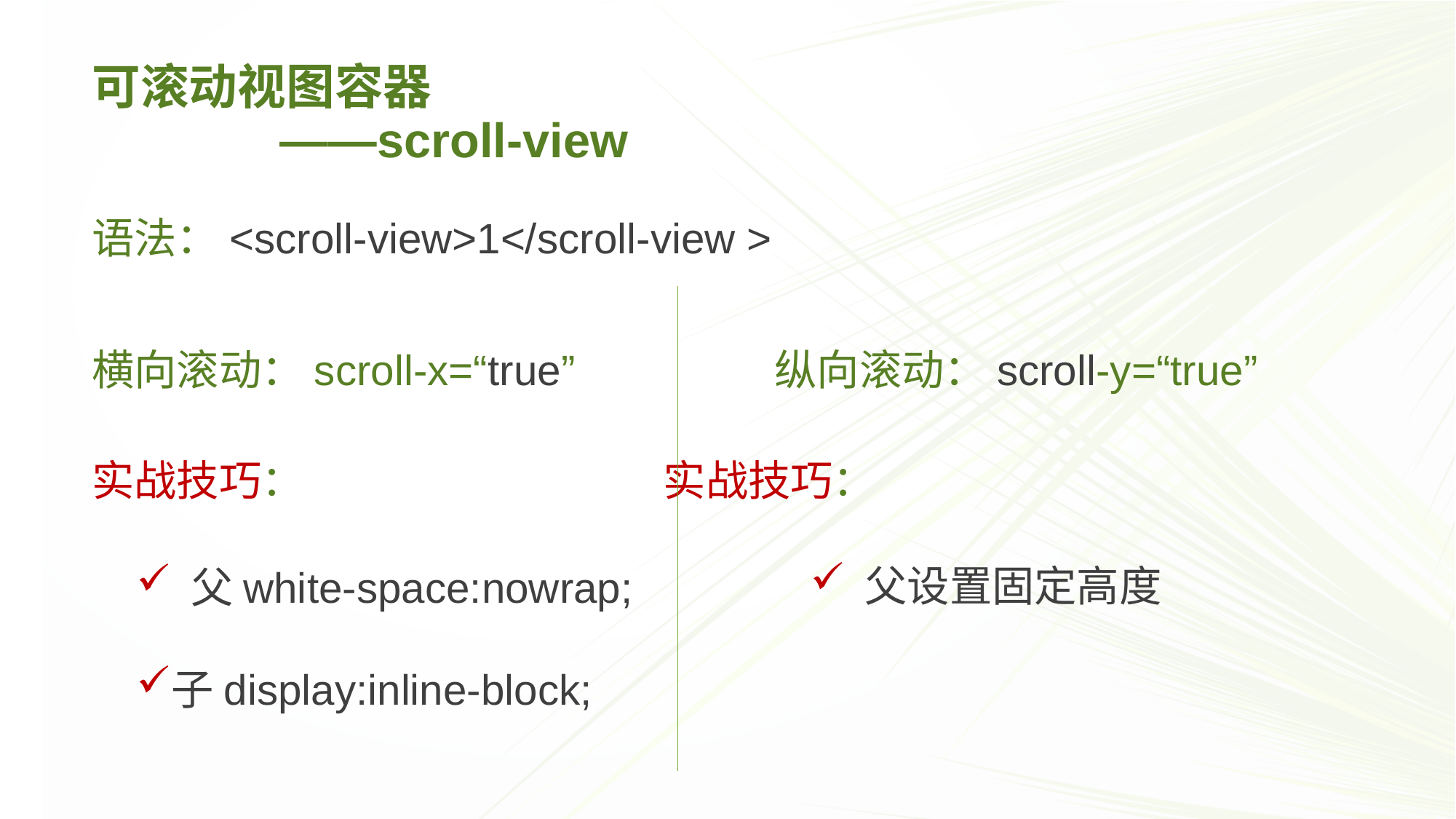

可滚动视图容器
              ——scroll-view
语法：<scroll-view>1</scroll-view >
横向滚动：scroll-x=“true”                纵向滚动：scroll-y=“true”
实战技巧：                                      实战技巧：

 父设置固定高度
 父white-space:nowrap;
子display:inline-block;